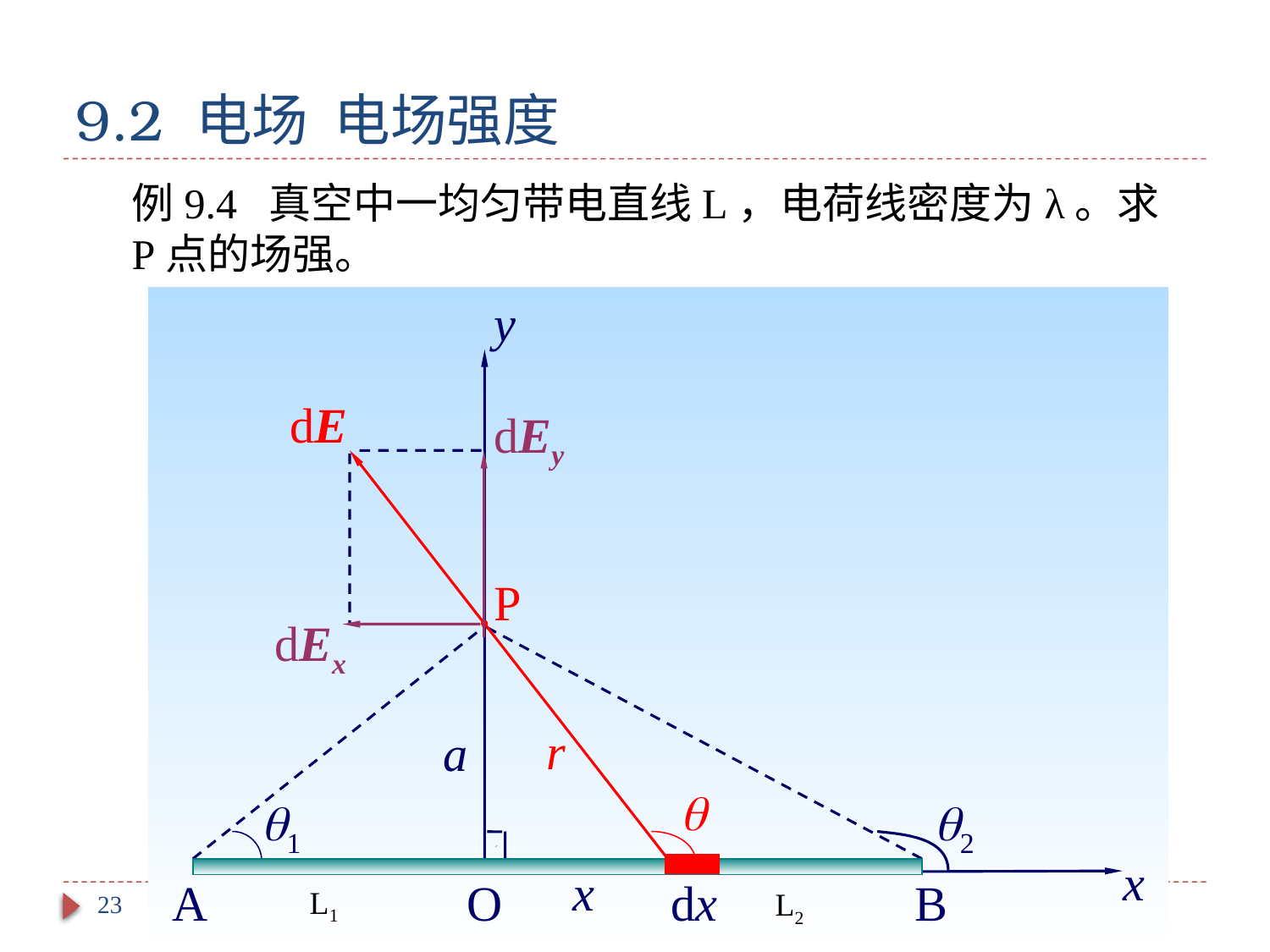

# 9.2 电场  电场强度
例9.4  真空中一均匀带电直线L，电荷线密度为λ。求P点的场强。
y

P

a
θ1
θ2

A
O
B

dE

r
θ

x
dx

dEy

dEx

x

L1
L2
23